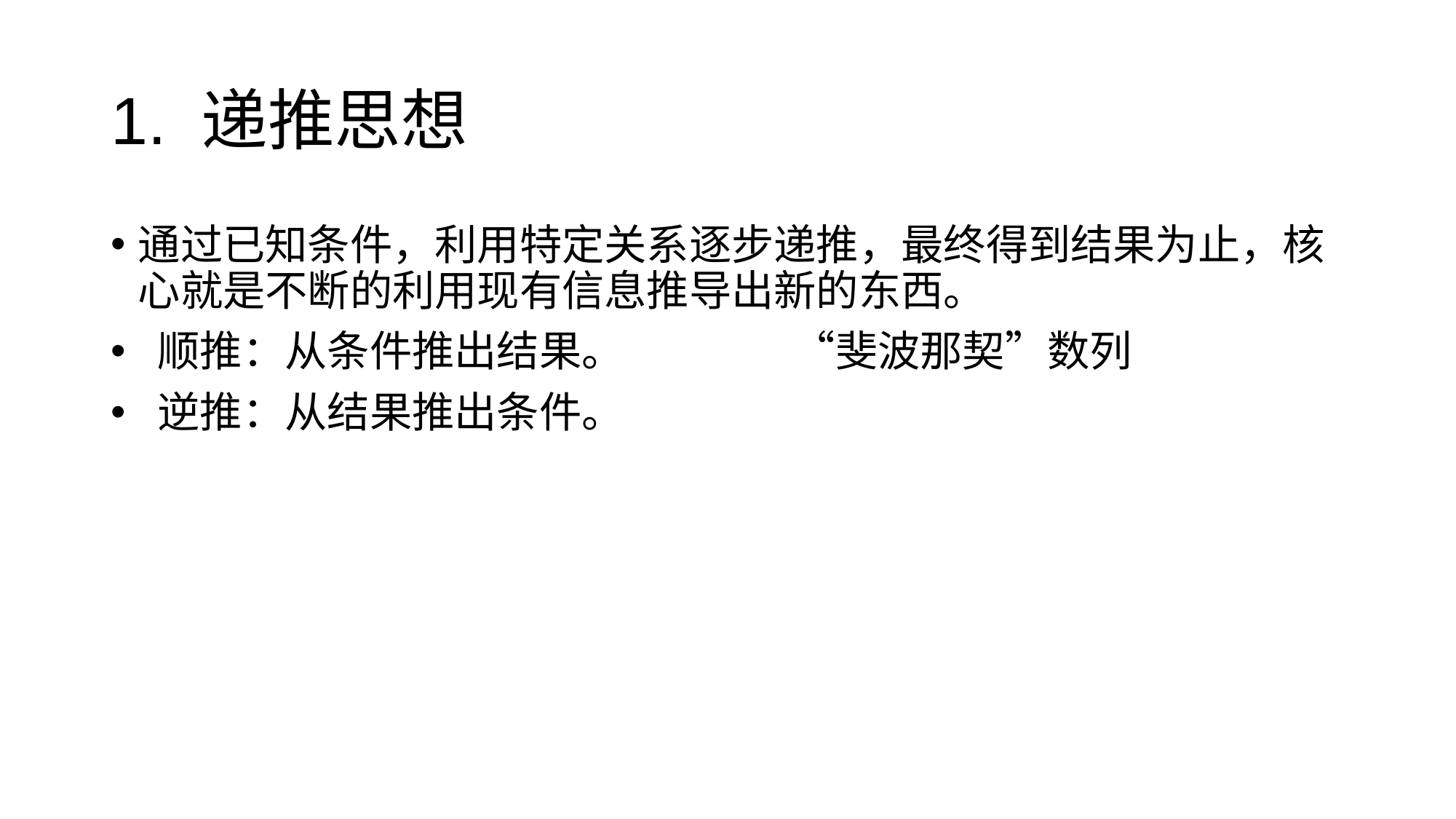

# 1. 递推思想
通过已知条件，利用特定关系逐步递推，最终得到结果为止，核心就是不断的利用现有信息推导出新的东西。
 顺推：从条件推出结果。		“斐波那契”数列
 逆推：从结果推出条件。